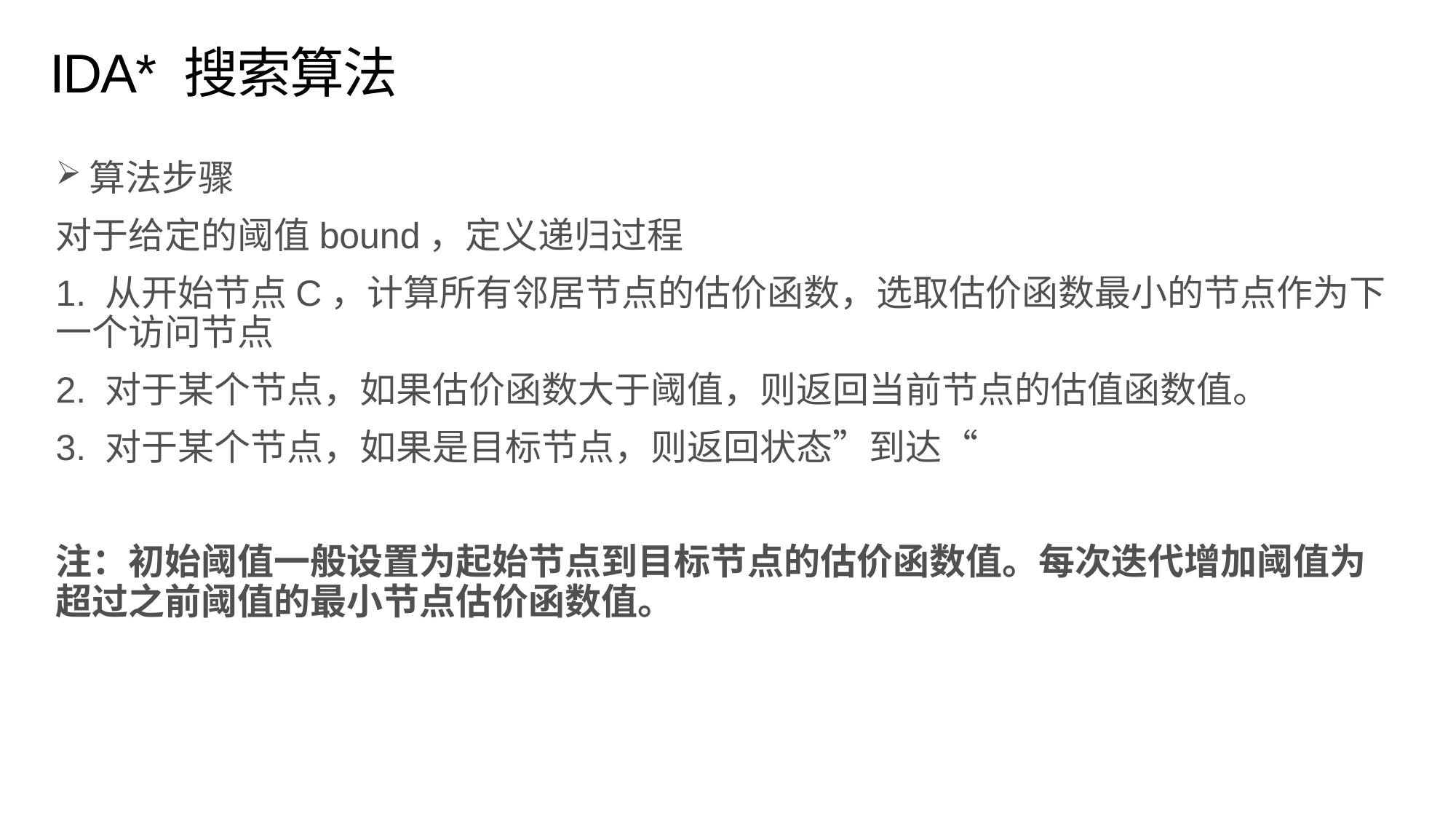

# IDA* 搜索算法
算法步骤
对于给定的阈值bound，定义递归过程
1. 从开始节点C，计算所有邻居节点的估价函数，选取估价函数最小的节点作为下一个访问节点
2. 对于某个节点，如果估价函数大于阈值，则返回当前节点的估值函数值。
3. 对于某个节点，如果是目标节点，则返回状态”到达“

注：初始阈值一般设置为起始节点到目标节点的估价函数值。每次迭代增加阈值为超过之前阈值的最小节点估价函数值。